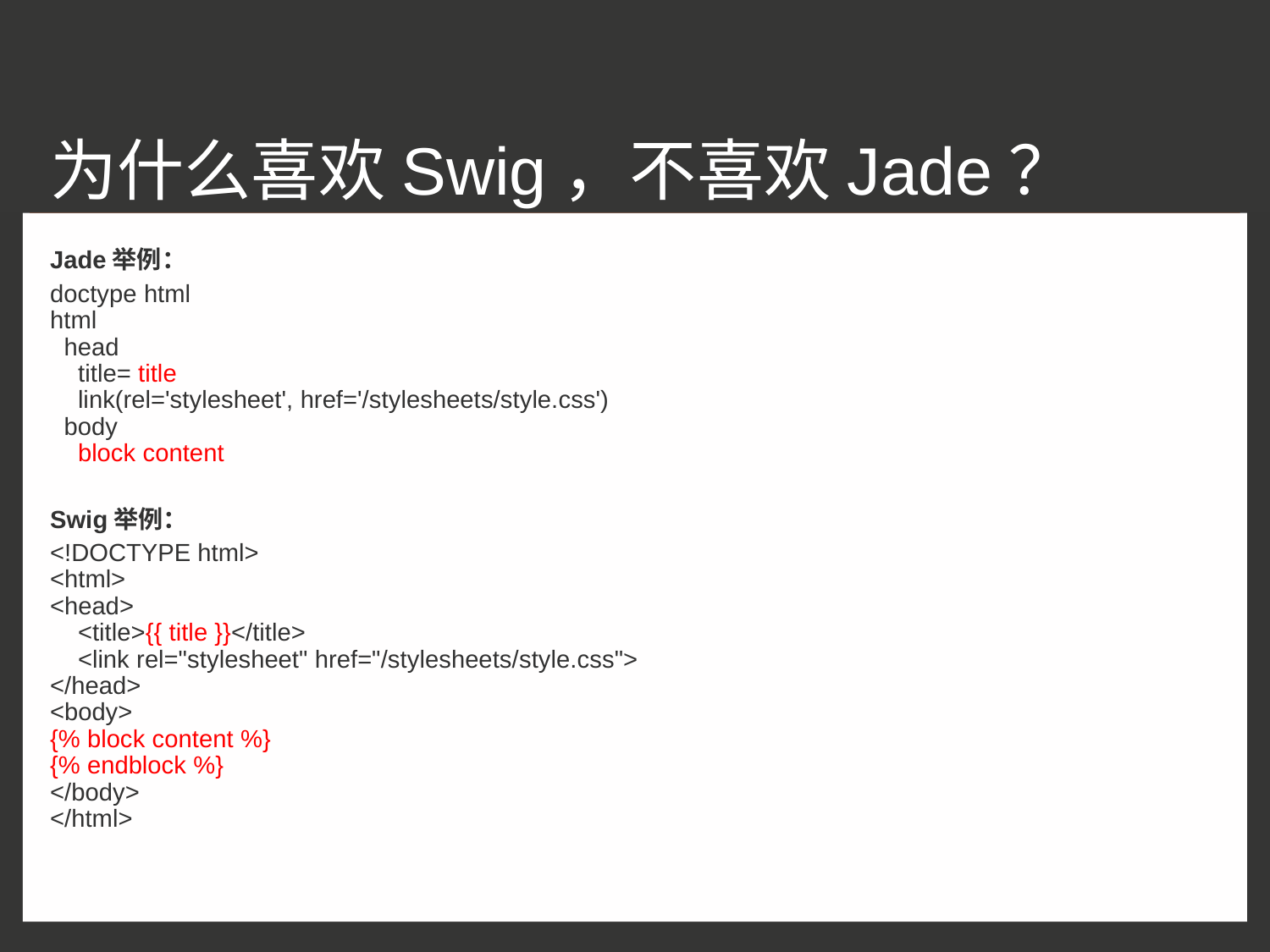

# 为什么喜欢Swig，不喜欢Jade？
Jade举例：
doctype html
html
  head
    title= title
    link(rel='stylesheet', href='/stylesheets/style.css')
  body
    block content

Swig举例：
<!DOCTYPE html>
<html>
<head>
    <title>{{ title }}</title>
    <link rel="stylesheet" href="/stylesheets/style.css">
</head>
<body>
{% block content %}
{% endblock %}
</body>
</html>